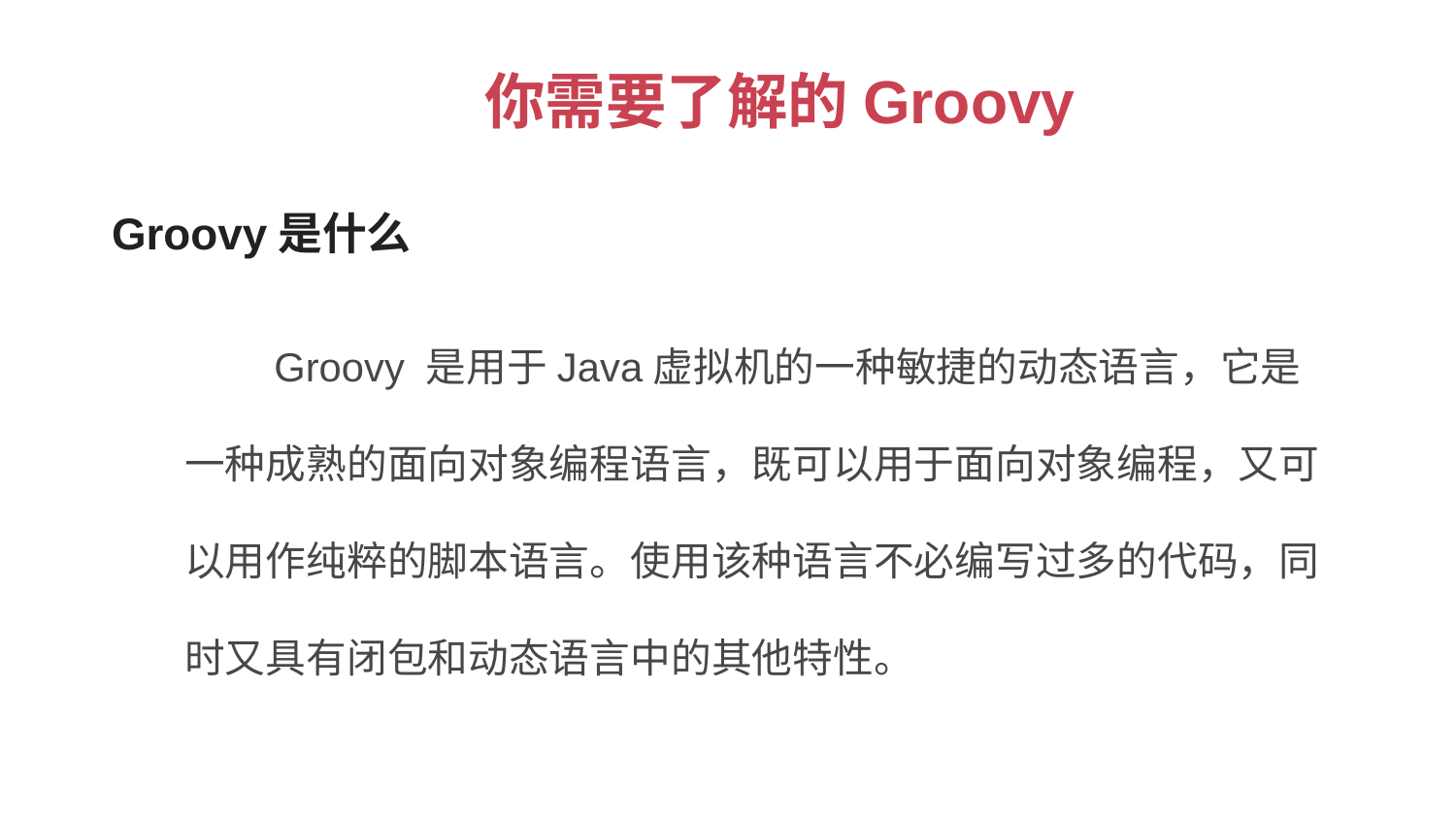

你需要了解的Groovy
Groovy是什么
        Groovy 是用于Java虚拟机的一种敏捷的动态语言，它是一种成熟的面向对象编程语言，既可以用于面向对象编程，又可以用作纯粹的脚本语言。使用该种语言不必编写过多的代码，同时又具有闭包和动态语言中的其他特性。